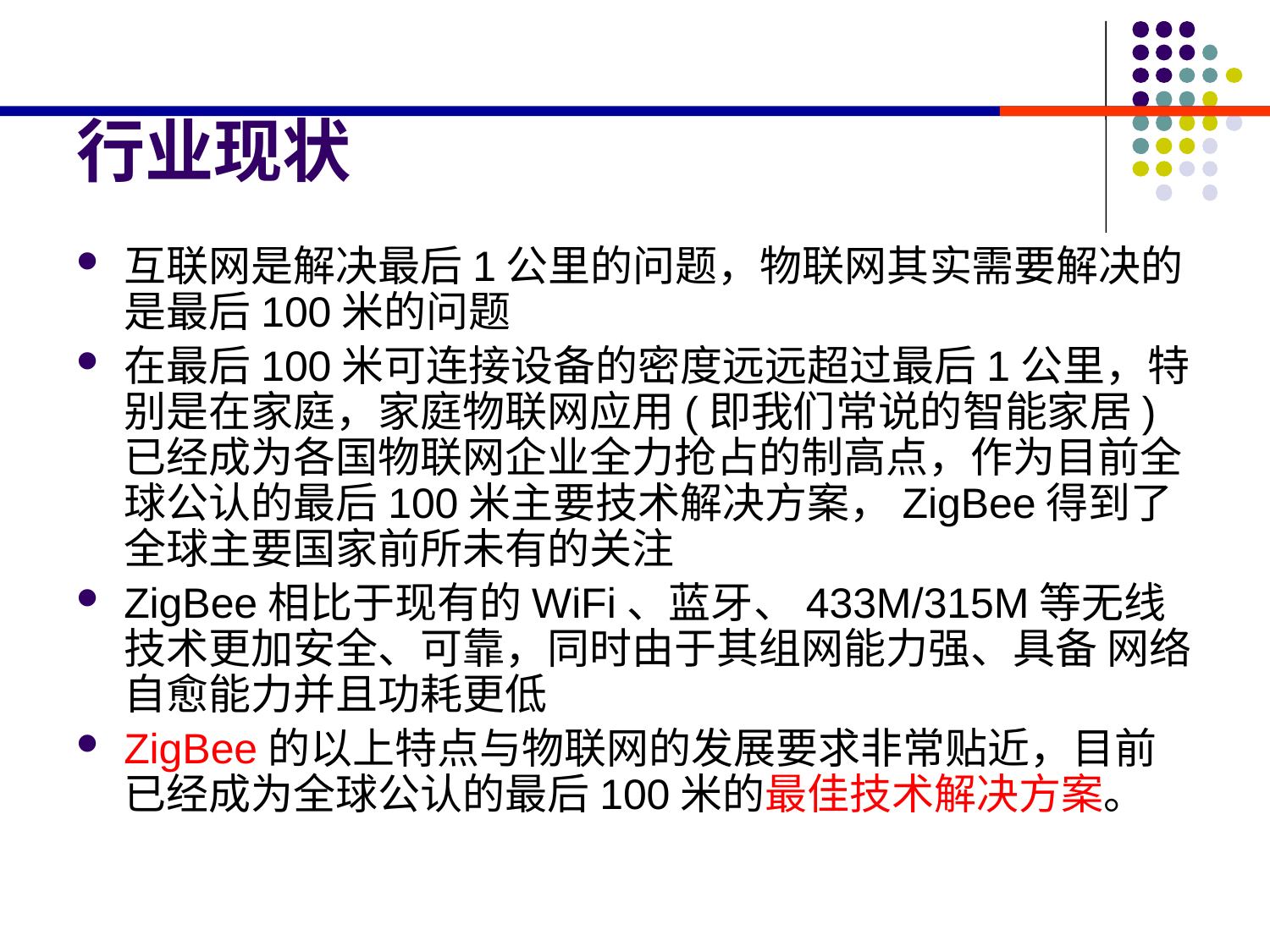

# 行业现状
互联网是解决最后1公里的问题，物联网其实需要解决的是最后100米的问题
在最后100米可连接设备的密度远远超过最后1公里，特别是在家庭，家庭物联网应用(即我们常说的智能家居)已经成为各国物联网企业全力抢占的制高点，作为目前全球公认的最后100米主要技术解决方案，ZigBee得到了全球主要国家前所未有的关注
ZigBee相比于现有的WiFi、蓝牙、433M/315M等无线技术更加安全、可靠，同时由于其组网能力强、具备 网络自愈能力并且功耗更低
ZigBee的以上特点与物联网的发展要求非常贴近，目前已经成为全球公认的最后100米的最佳技术解决方案。